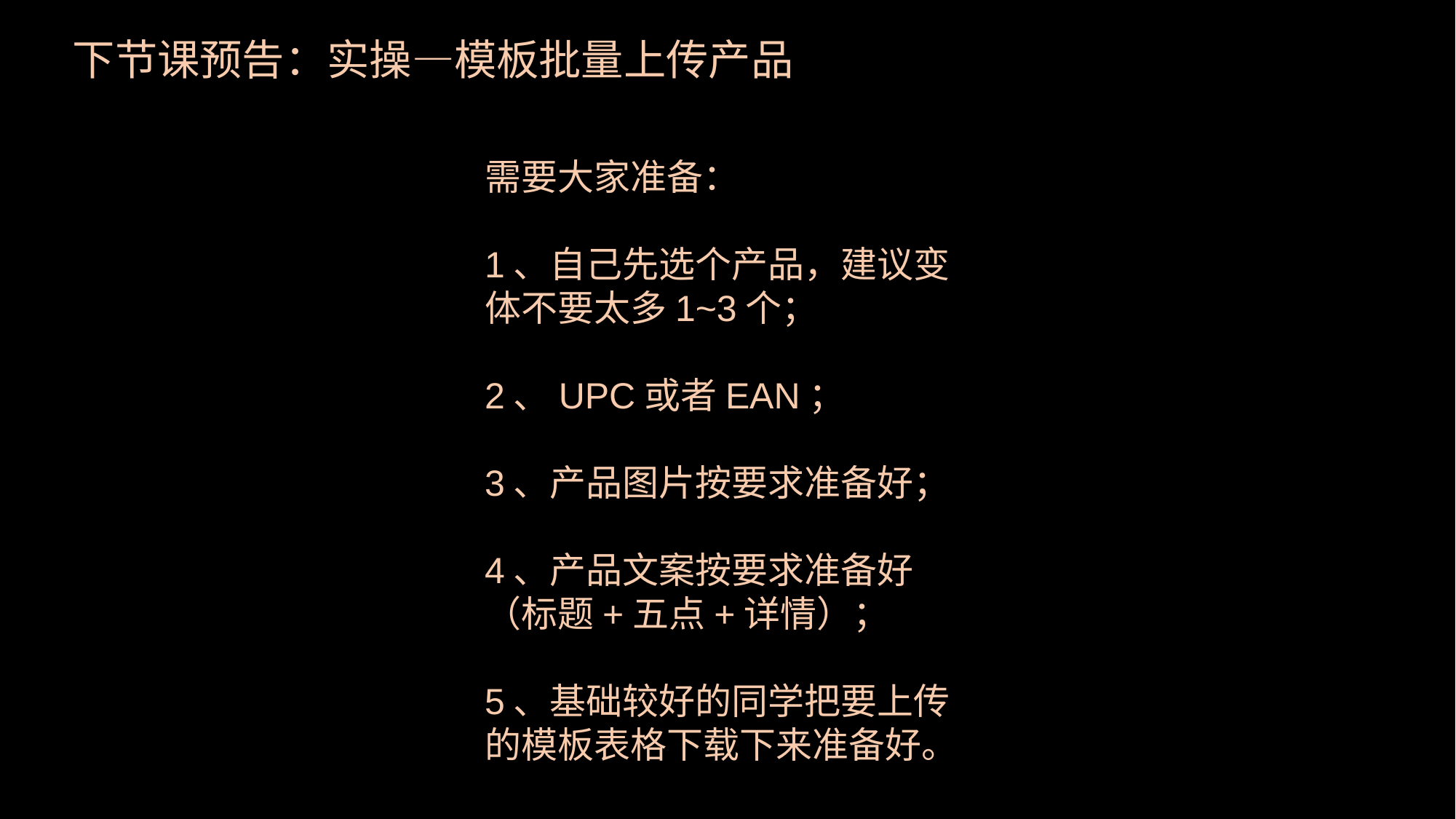

下节课预告：实操—模板批量上传产品
需要大家准备：

1、自己先选个产品，建议变体不要太多1~3个；

2、UPC或者EAN；

3、产品图片按要求准备好；

4、产品文案按要求准备好（标题+五点+详情）；

5、基础较好的同学把要上传的模板表格下载下来准备好。